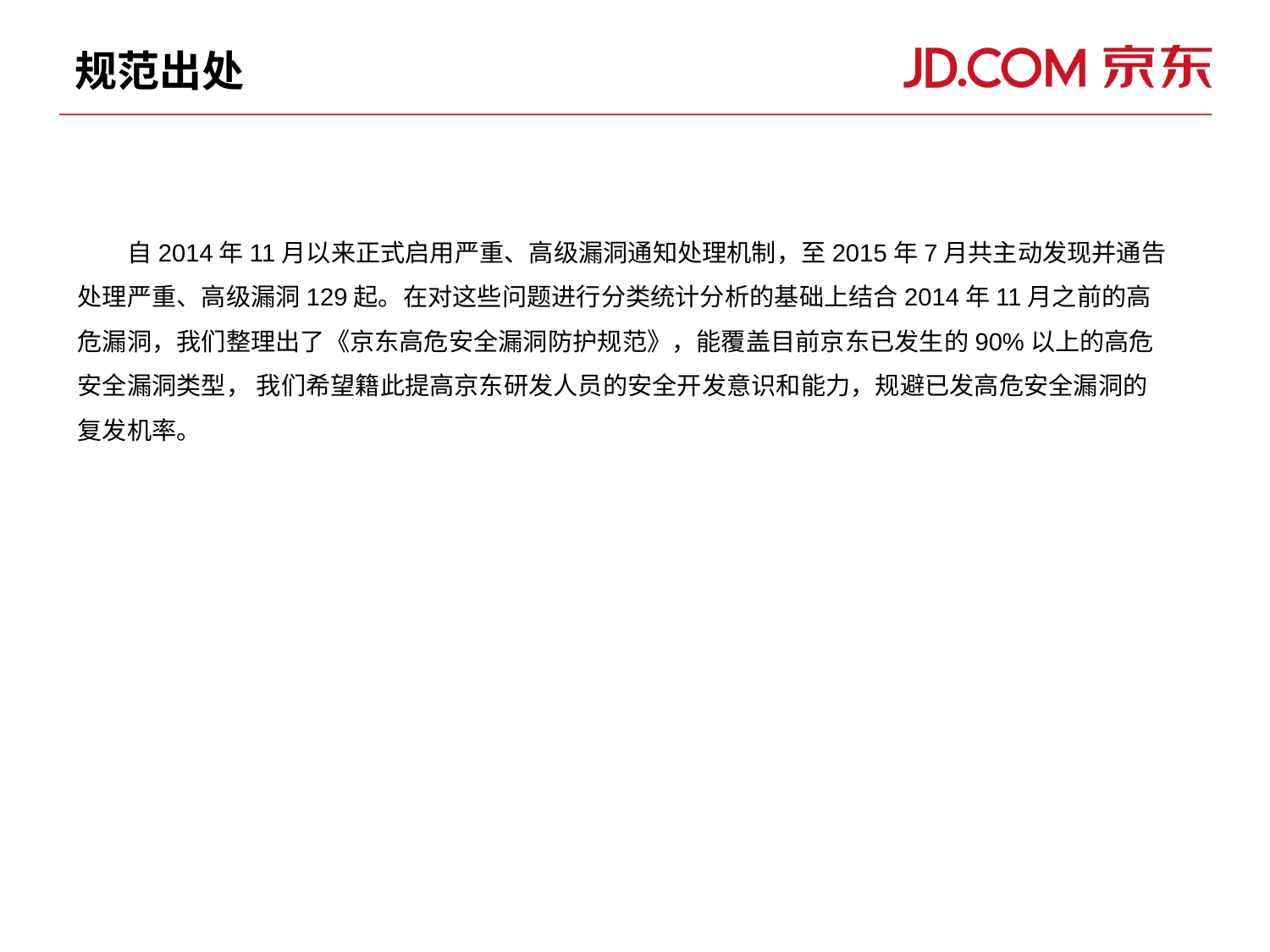

# 规范出处
        自2014年11月以来正式启用严重、高级漏洞通知处理机制，至2015年7月共主动发现并通告处理严重、高级漏洞129起。在对这些问题进行分类统计分析的基础上结合2014年11月之前的高危漏洞，我们整理出了《京东高危安全漏洞防护规范》，能覆盖目前京东已发生的90%以上的高危安全漏洞类型， 我们希望籍此提高京东研发人员的安全开发意识和能力，规避已发高危安全漏洞的复发机率。